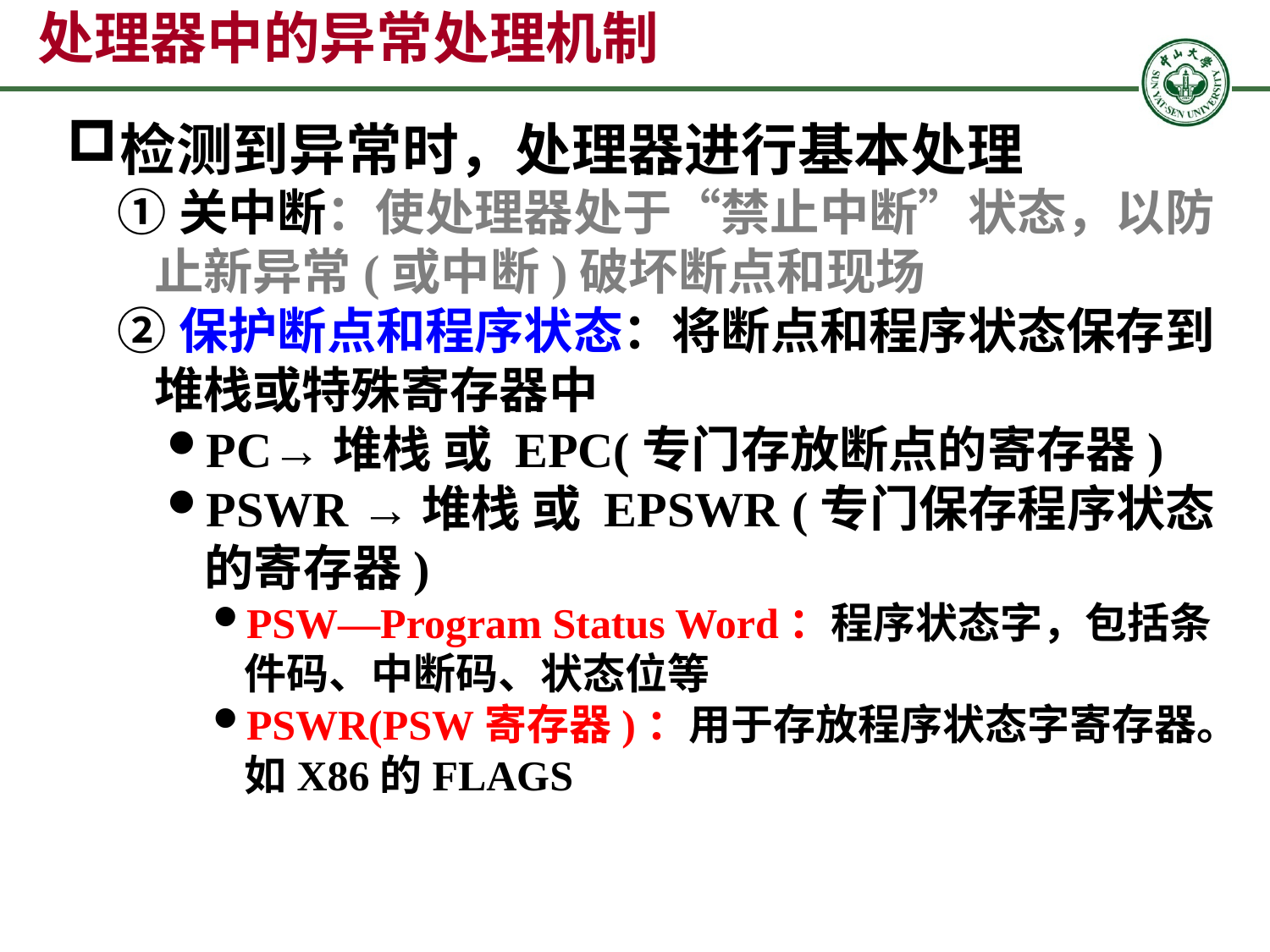

# 处理器中的异常处理机制
检测到异常时，处理器进行基本处理
①关中断：使处理器处于“禁止中断”状态，以防止新异常(或中断)破坏断点和现场
②保护断点和程序状态：将断点和程序状态保存到堆栈或特殊寄存器中
PC→堆栈 或 EPC(专门存放断点的寄存器)
PSWR →堆栈 或 EPSWR (专门保存程序状态的寄存器)
PSW—Program Status Word：程序状态字，包括条件码、中断码、状态位等
PSWR(PSW寄存器)：用于存放程序状态字寄存器。如X86的FLAGS